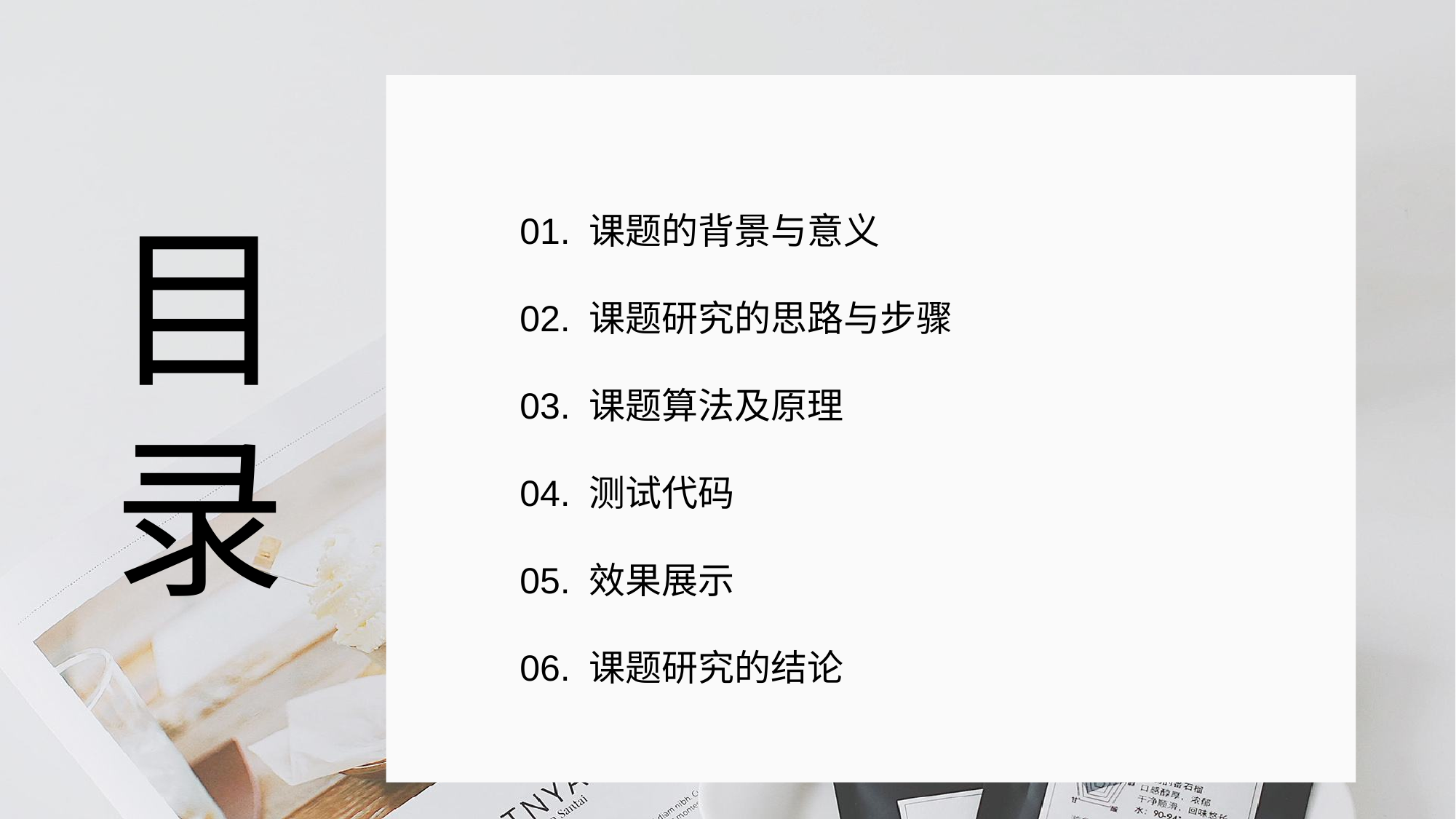

01. 课题的背景与意义
02. 课题研究的思路与步骤
03. 课题算法及原理
04. 测试代码
05. 效果展示
06. 课题研究的结论
目录